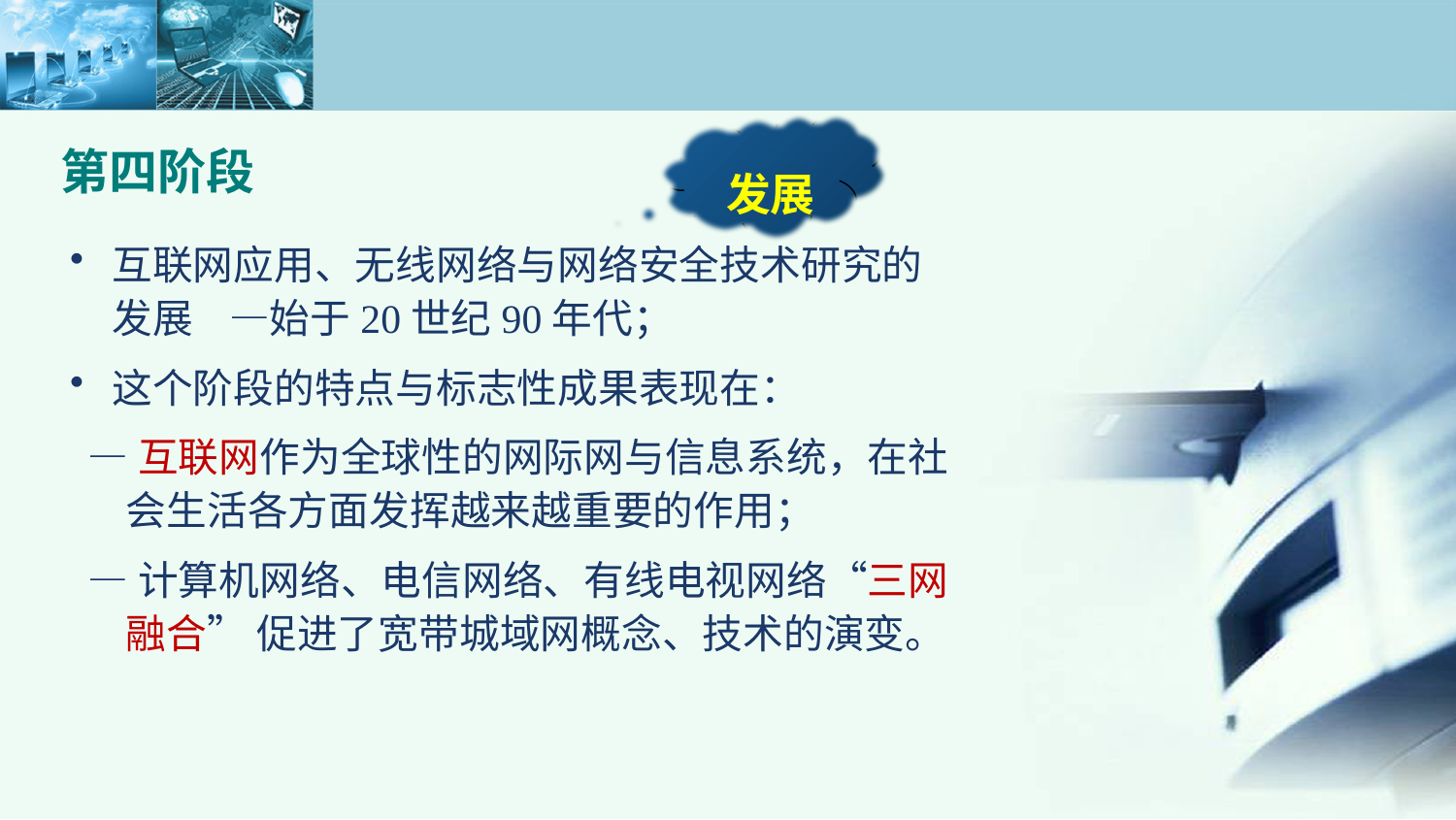

发展
第四阶段
互联网应用、无线网络与网络安全技术研究的发展    —始于20世纪90年代；
这个阶段的特点与标志性成果表现在：
  —互联网作为全球性的网际网与信息系统，在社会生活各方面发挥越来越重要的作用；
  —计算机网络、电信网络、有线电视网络“三网融合” 促进了宽带城域网概念、技术的演变。